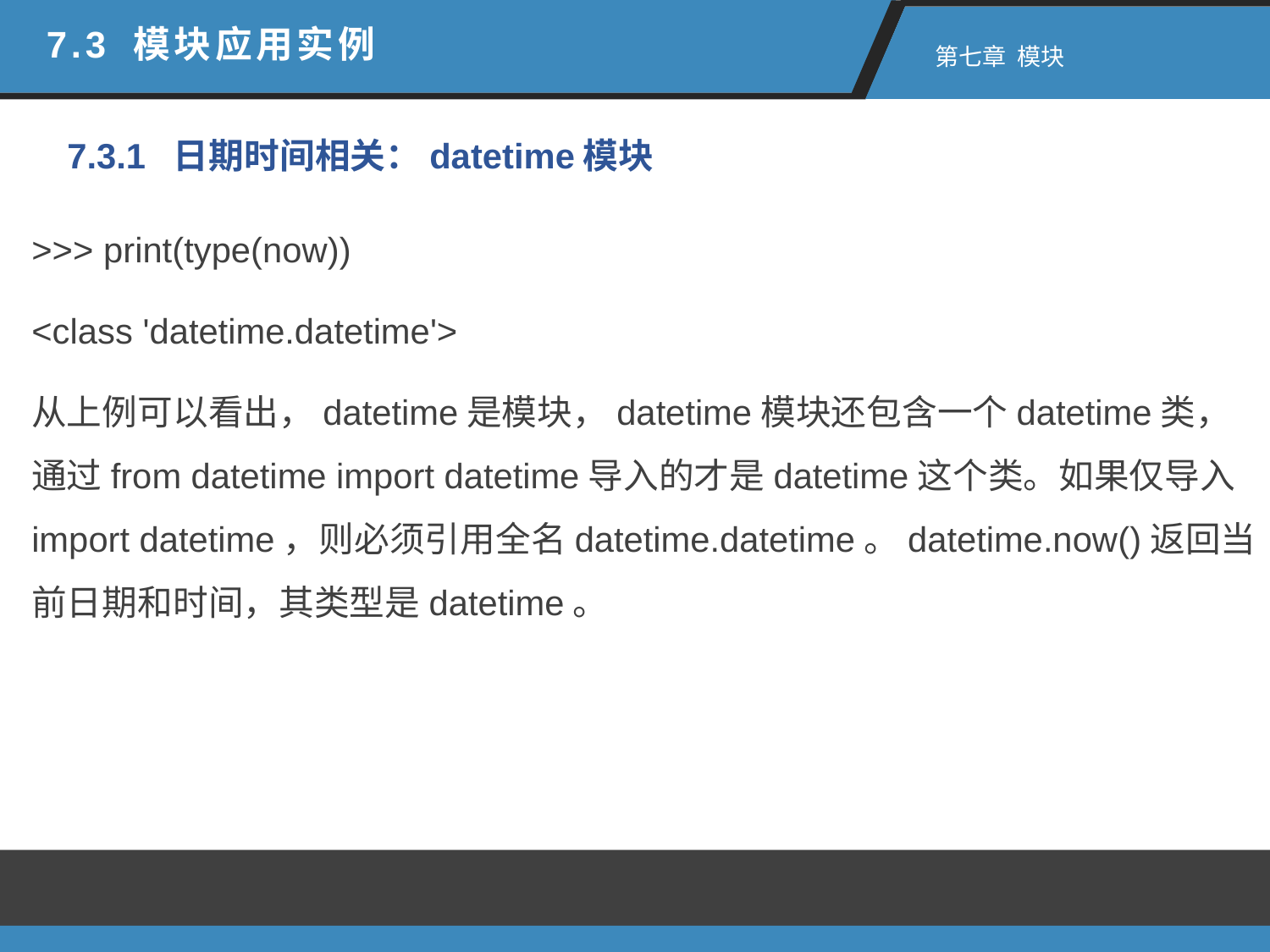

7.3 模块应用实例
  第七章  模块
7.3.1  日期时间相关：datetime模块
>>> print(type(now))
<class 'datetime.datetime'>
从上例可以看出，datetime是模块，datetime模块还包含一个datetime类，通过from datetime import datetime导入的才是datetime这个类。如果仅导入import datetime，则必须引用全名datetime.datetime。datetime.now()返回当前日期和时间，其类型是datetime。